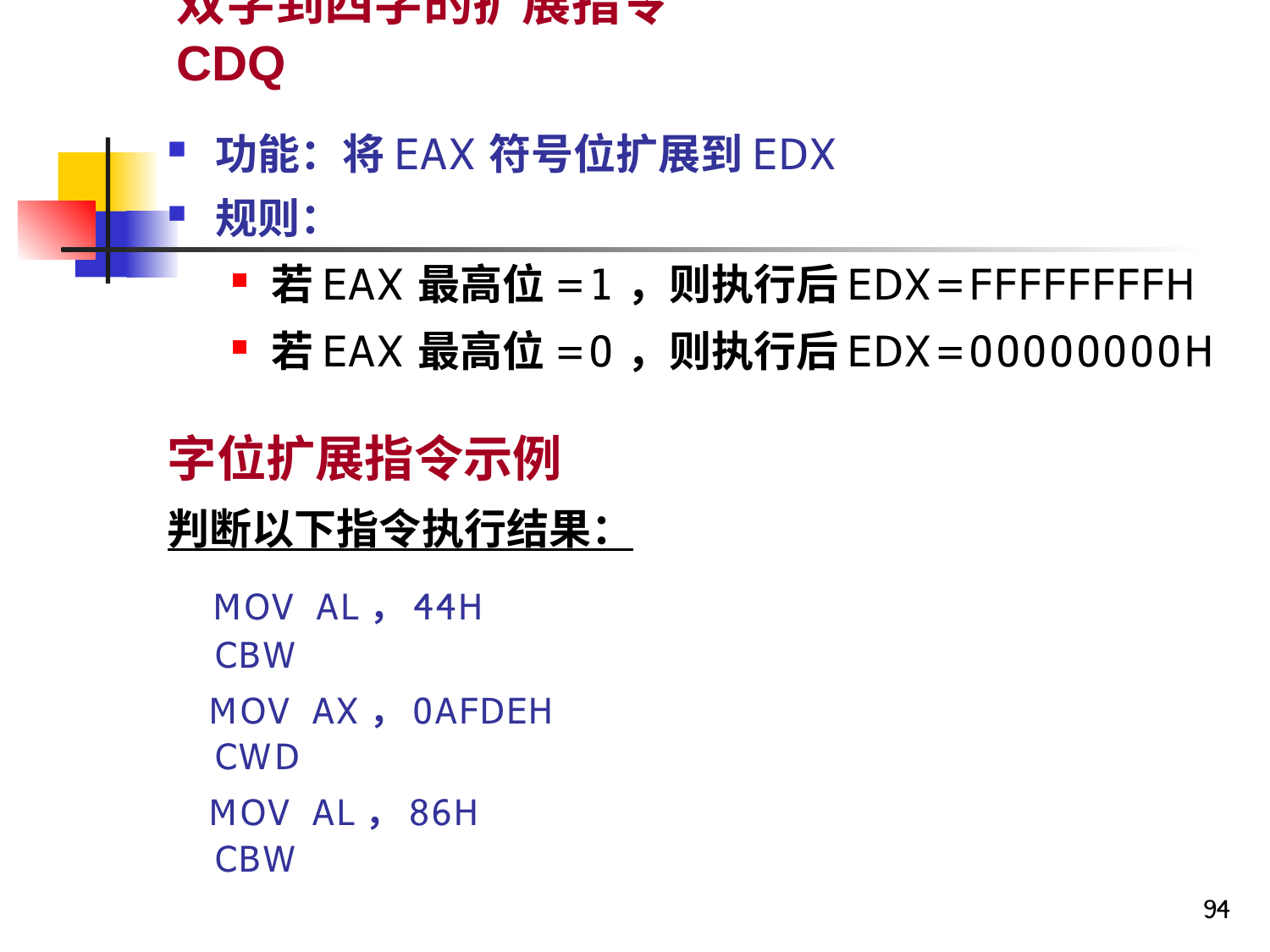

# 双字到四字的扩展指令CDQ
功能：将EAX符号位扩展到EDX
规则：
若EAX最高位=1，则执行后EDX=FFFFFFFFH
若EAX最高位=0，则执行后EDX=00000000H
字位扩展指令示例
判断以下指令执行结果：
    MOV  AL，44H
CBW
    MOV  AX，0AFDEH
CWD
    MOV  AL，86H
CBW
94